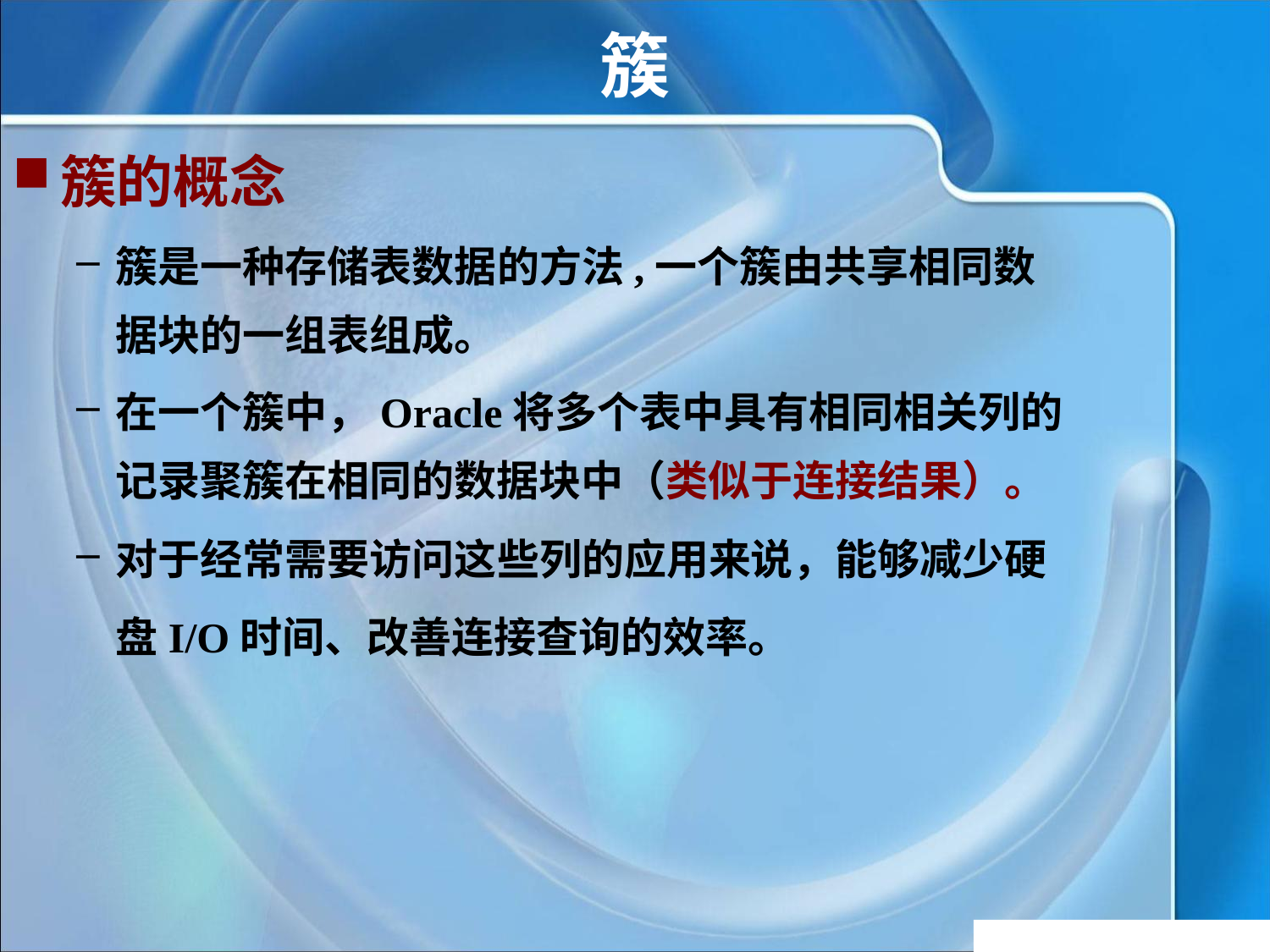

# 簇
簇的概念
簇是一种存储表数据的方法,一个簇由共享相同数据块的一组表组成。
在一个簇中，Oracle将多个表中具有相同相关列的记录聚簇在相同的数据块中（类似于连接结果）。
对于经常需要访问这些列的应用来说，能够减少硬盘I/O时间、改善连接查询的效率。
164